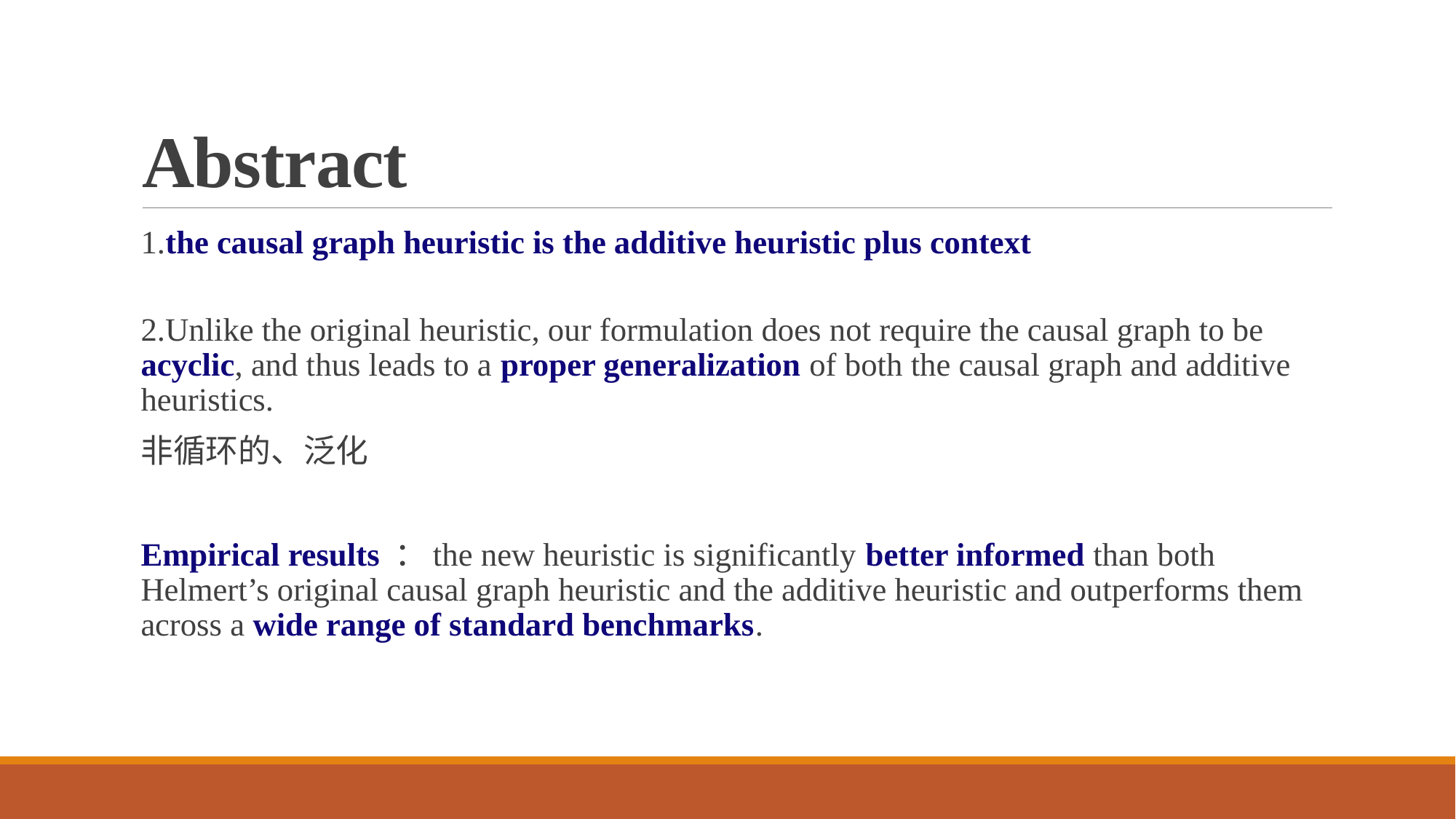

# Abstract
1.the causal graph heuristic is the additive heuristic plus context
2.Unlike the original heuristic, our formulation does not require the causal graph to be acyclic, and thus leads to a proper generalization of both the causal graph and additive heuristics.
非循环的、泛化

Empirical results ：the new heuristic is significantly better informed than both Helmert’s original causal graph heuristic and the additive heuristic and outperforms them across a wide range of standard benchmarks.